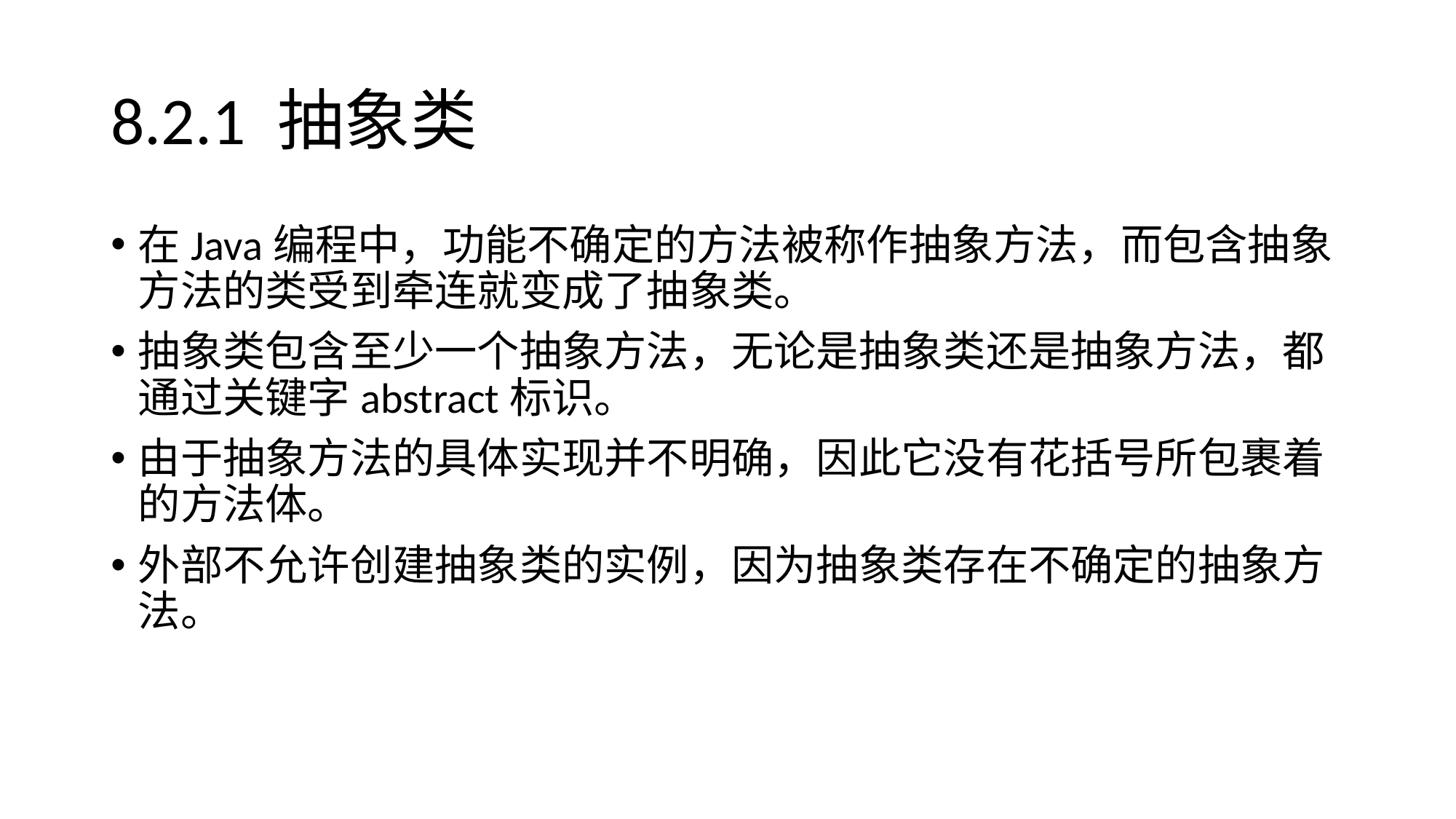

# 8.2.1 抽象类
在Java编程中，功能不确定的方法被称作抽象方法，而包含抽象方法的类受到牵连就变成了抽象类。
抽象类包含至少一个抽象方法，无论是抽象类还是抽象方法，都通过关键字abstract标识。
由于抽象方法的具体实现并不明确，因此它没有花括号所包裹着的方法体。
外部不允许创建抽象类的实例，因为抽象类存在不确定的抽象方法。